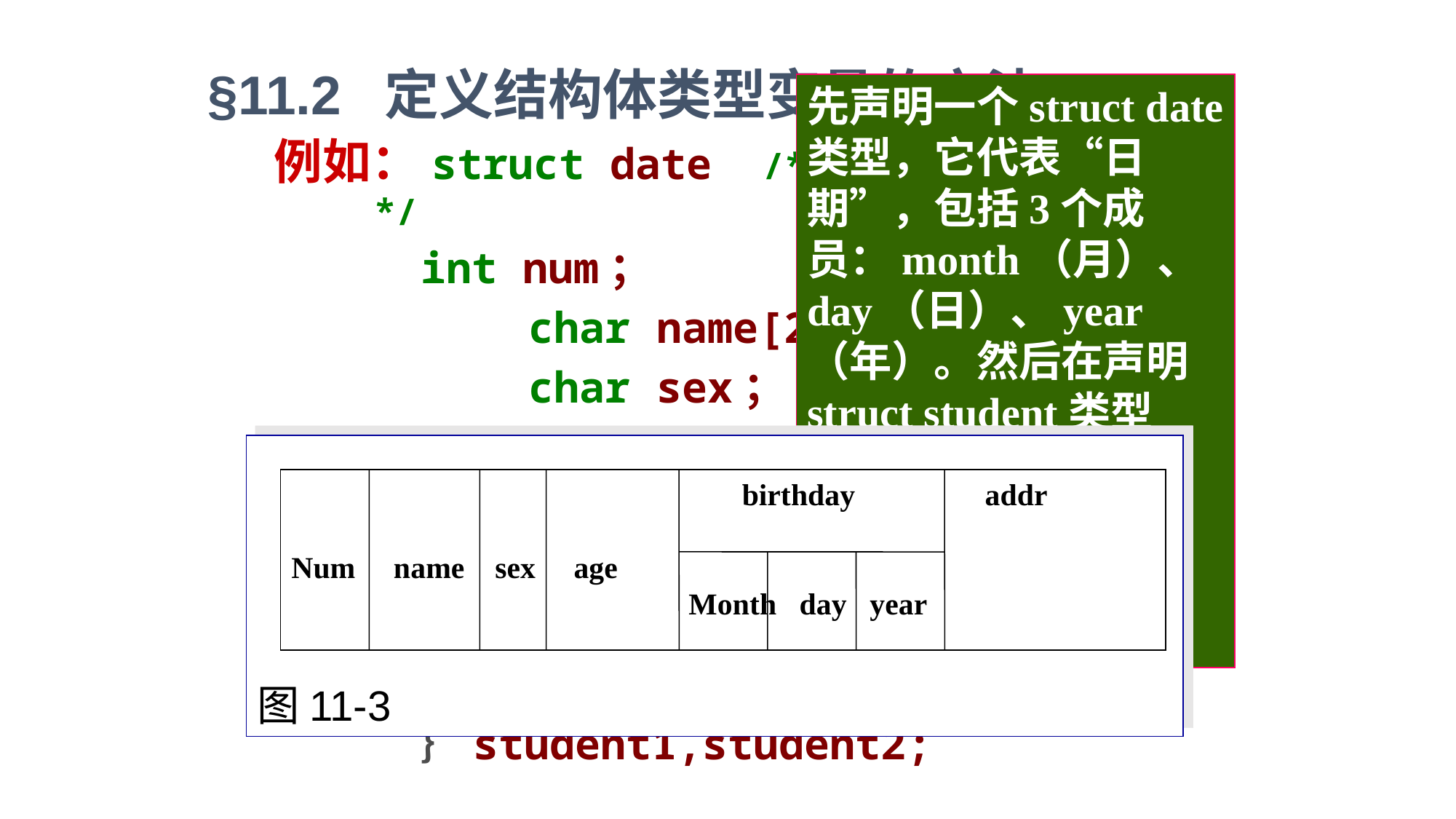

§11.2  定义结构体类型变量的方法
先声明一个struct date类型，它代表“日期”，包括3个成员：month（月）、day（日）、year（年）。然后在声明struct student类型时，将成员birthday指定为struct date类型。
例如：struct date  /*声明一个结构体类型*/
　　　 int num；
          char name[20]；
          char sex；
          int age；
          float score；
      struct date birthday；
        /*birthday是struct date类型*/
          char addr[30]；
　　　  ｝student1,student2;

图11-3
                                                           birthday                 addr

Num     name    sex     age
                                                    Month   day   year